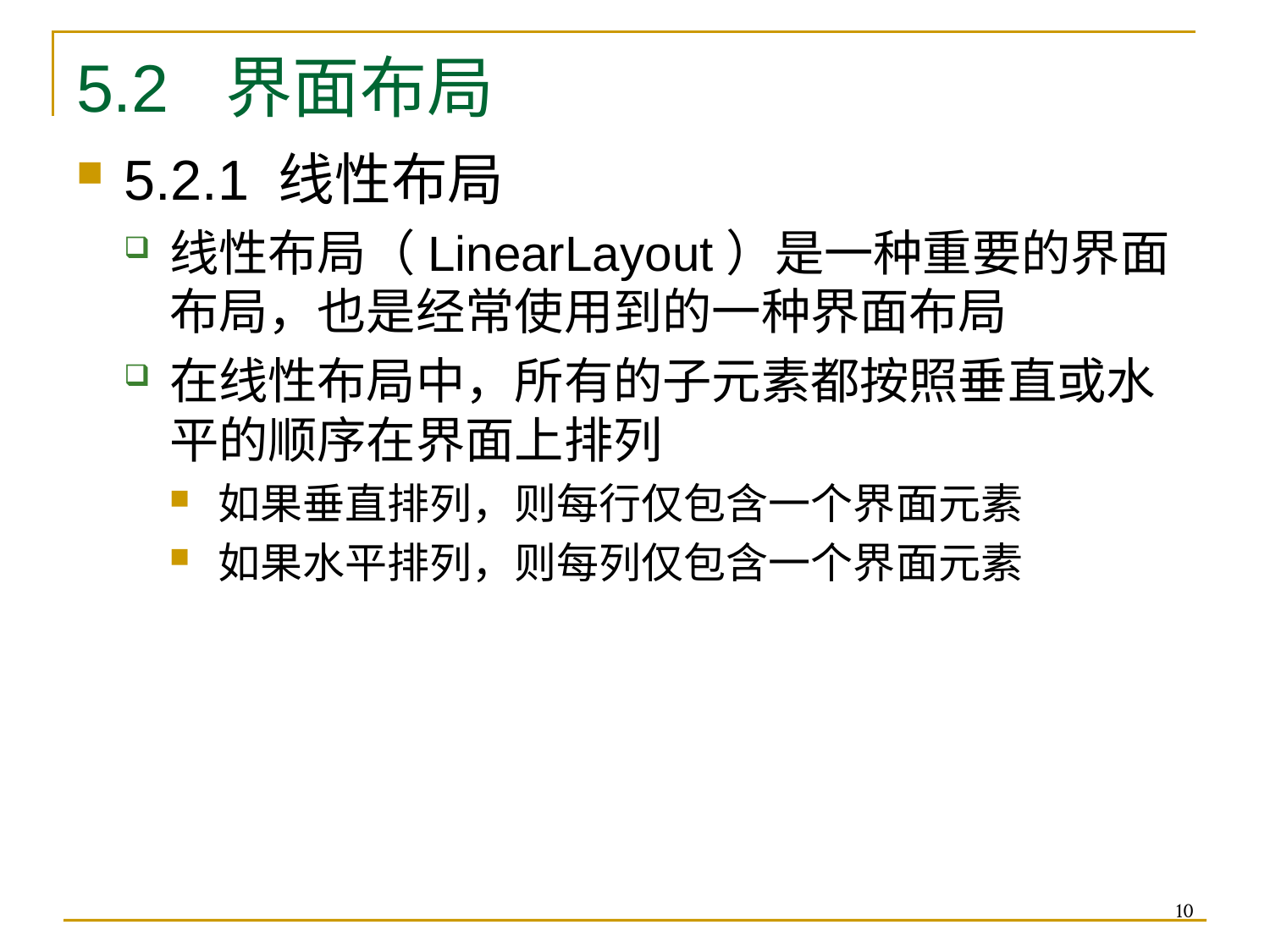

# 5.2 界面布局
5.2.1 线性布局
线性布局（LinearLayout）是一种重要的界面布局，也是经常使用到的一种界面布局
在线性布局中，所有的子元素都按照垂直或水平的顺序在界面上排列
如果垂直排列，则每行仅包含一个界面元素
如果水平排列，则每列仅包含一个界面元素
10